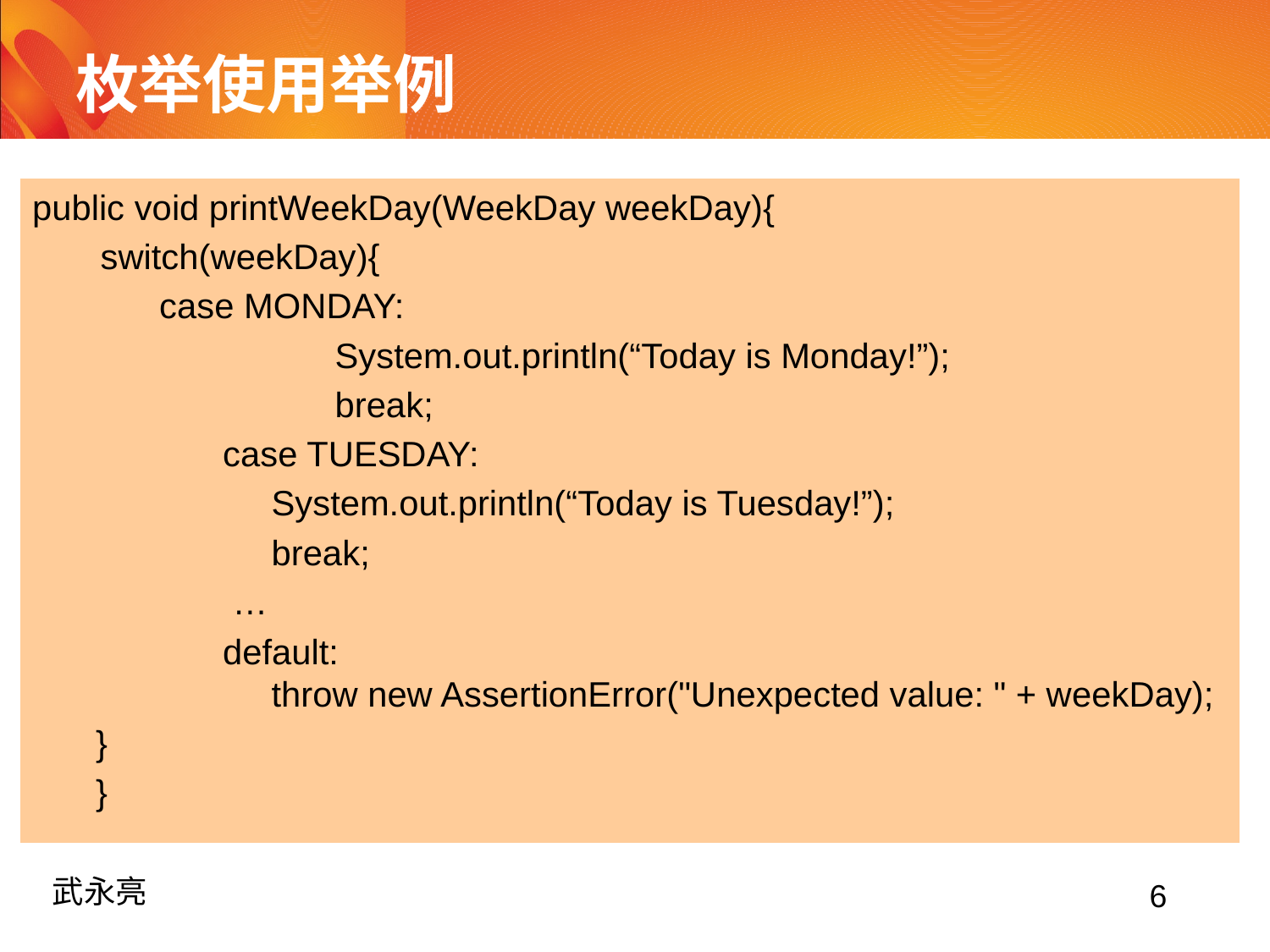

# 枚举使用举例

public void printWeekDay(WeekDay weekDay){
       switch(weekDay){
case MONDAY:
	     System.out.println(“Today is Monday!”);
	     break;
	case TUESDAY:
	     System.out.println(“Today is Tuesday!”);
	     break;
	 …
	default:
	     throw new AssertionError("Unexpected value: " + weekDay);
}
}